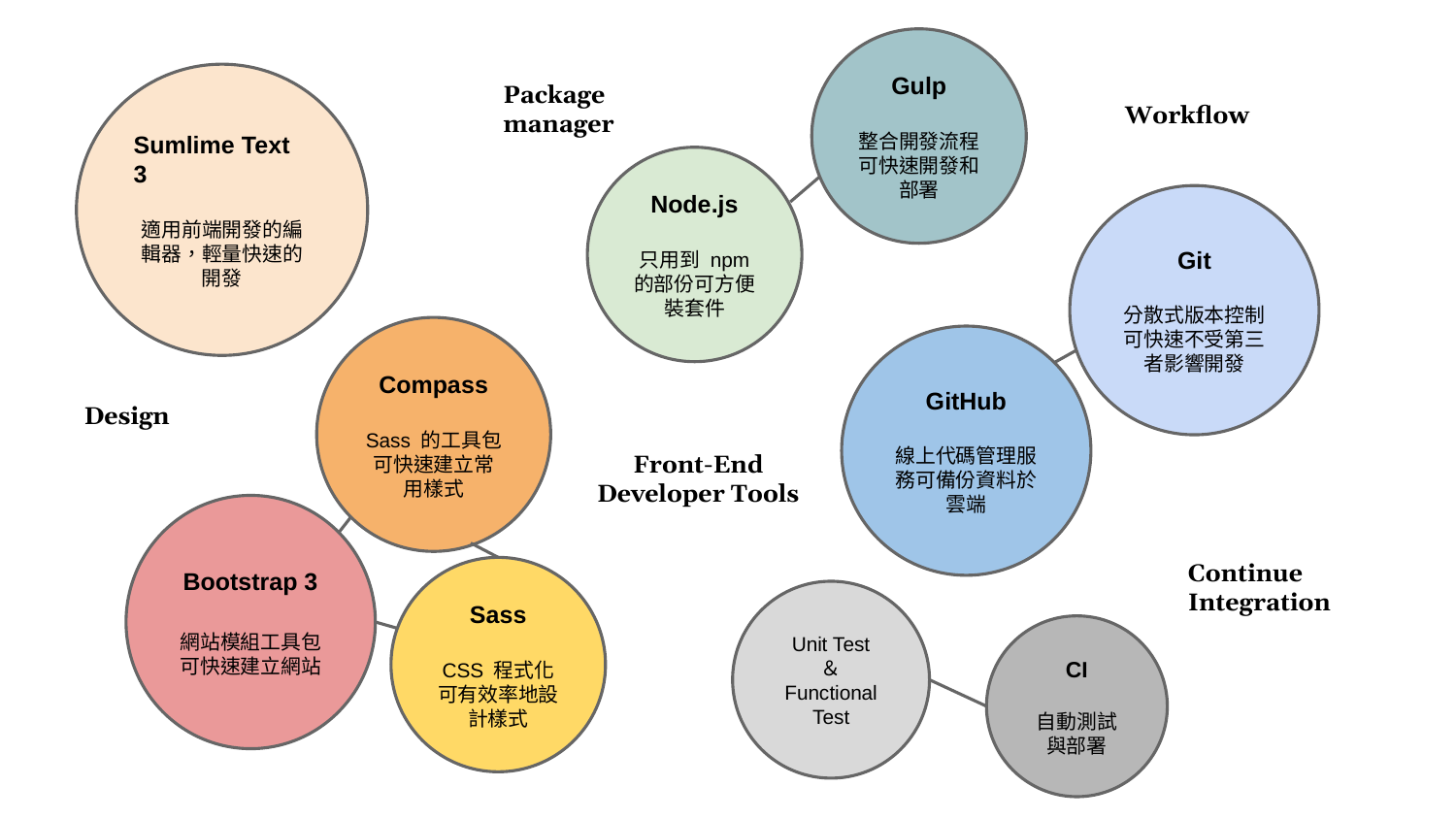

Gulp

整合開發流程可快速開發和部署
Sumlime Text 3

適用前端開發的編輯器，輕量快速的開發
Package manager
Workflow
Node.js

只用到 npm 的部份可方便裝套件
Git

分散式版本控制可快速不受第三者影響開發
Compass

Sass 的工具包可快速建立常用樣式
GitHub

線上代碼管理服務可備份資料於雲端
Design
Front-End Developer Tools

Bootstrap 3

網站模組工具包可快速建立網站
Continue Integration
Sass

CSS 程式化可有效率地設計樣式
Unit Test
＆
Functional Test
CI

自動測試與部署